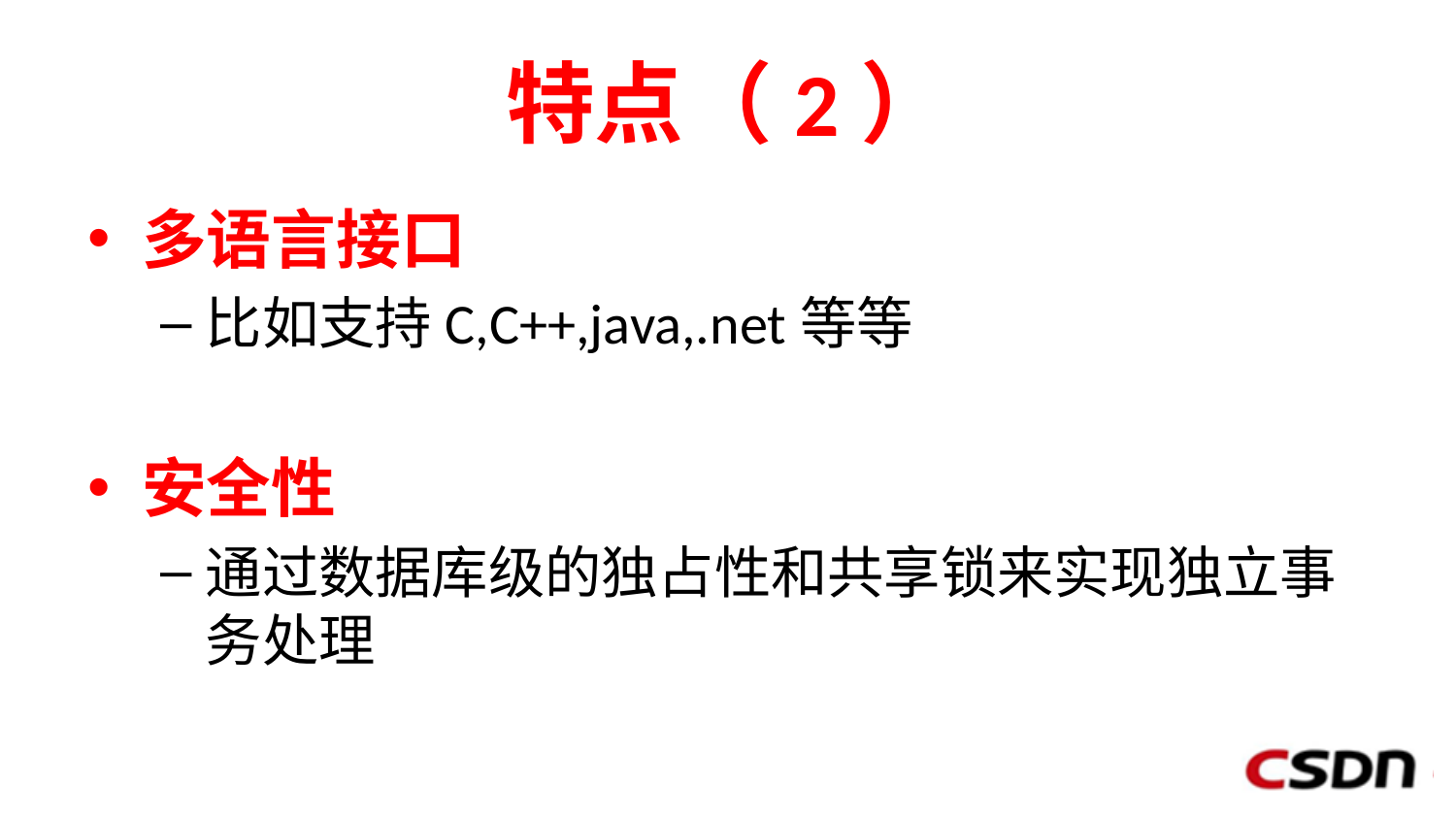

# 特点（2）
多语言接口
比如支持C,C++,java,.net等等

安全性
通过数据库级的独占性和共享锁来实现独立事务处理